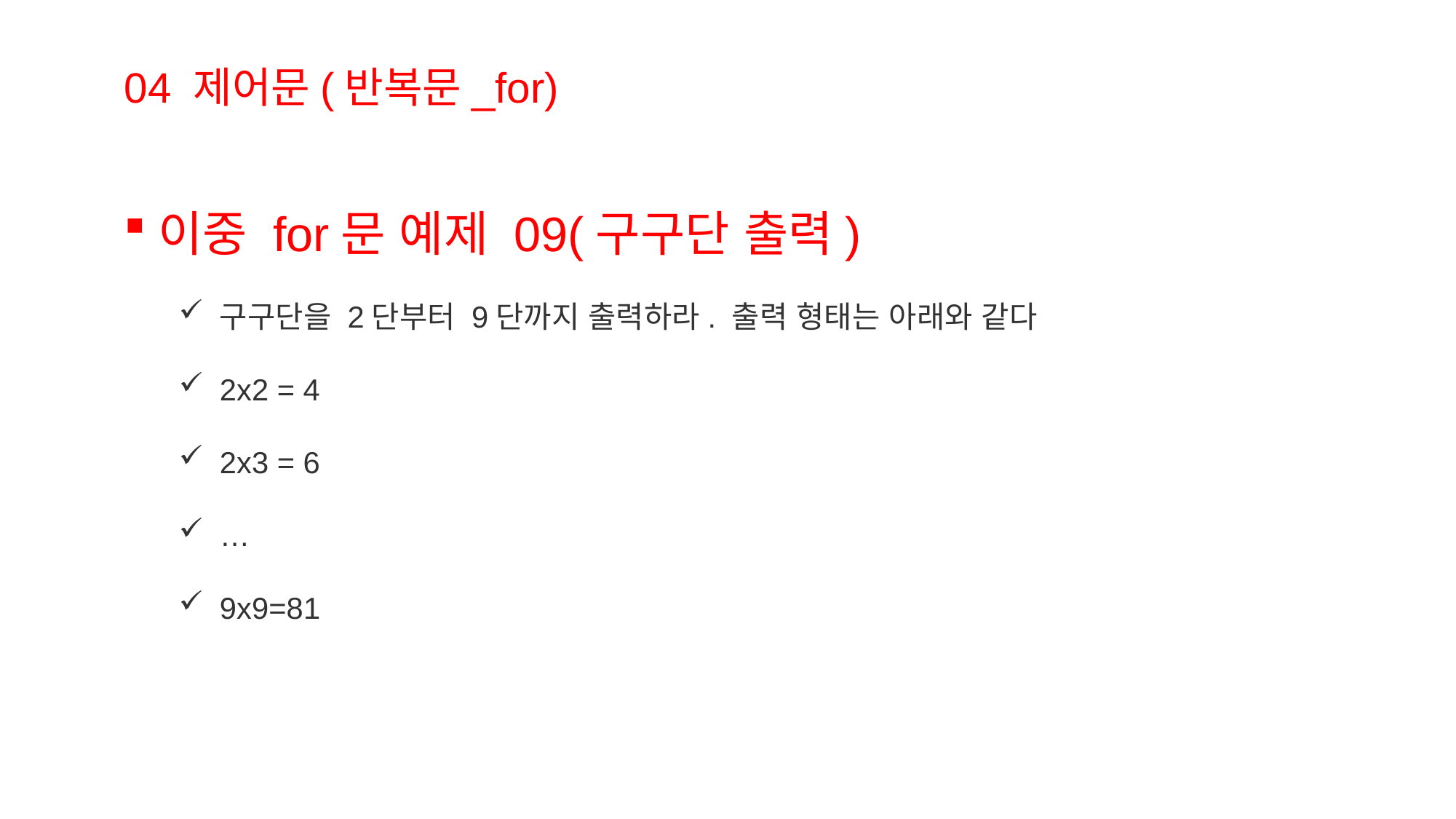

04 제어문(반복문_for)
이중 for문 예제 09(구구단 출력)
구구단을 2단부터 9단까지 출력하라. 출력 형태는 아래와 같다
2x2 = 4
2x3 = 6
…
9x9=81